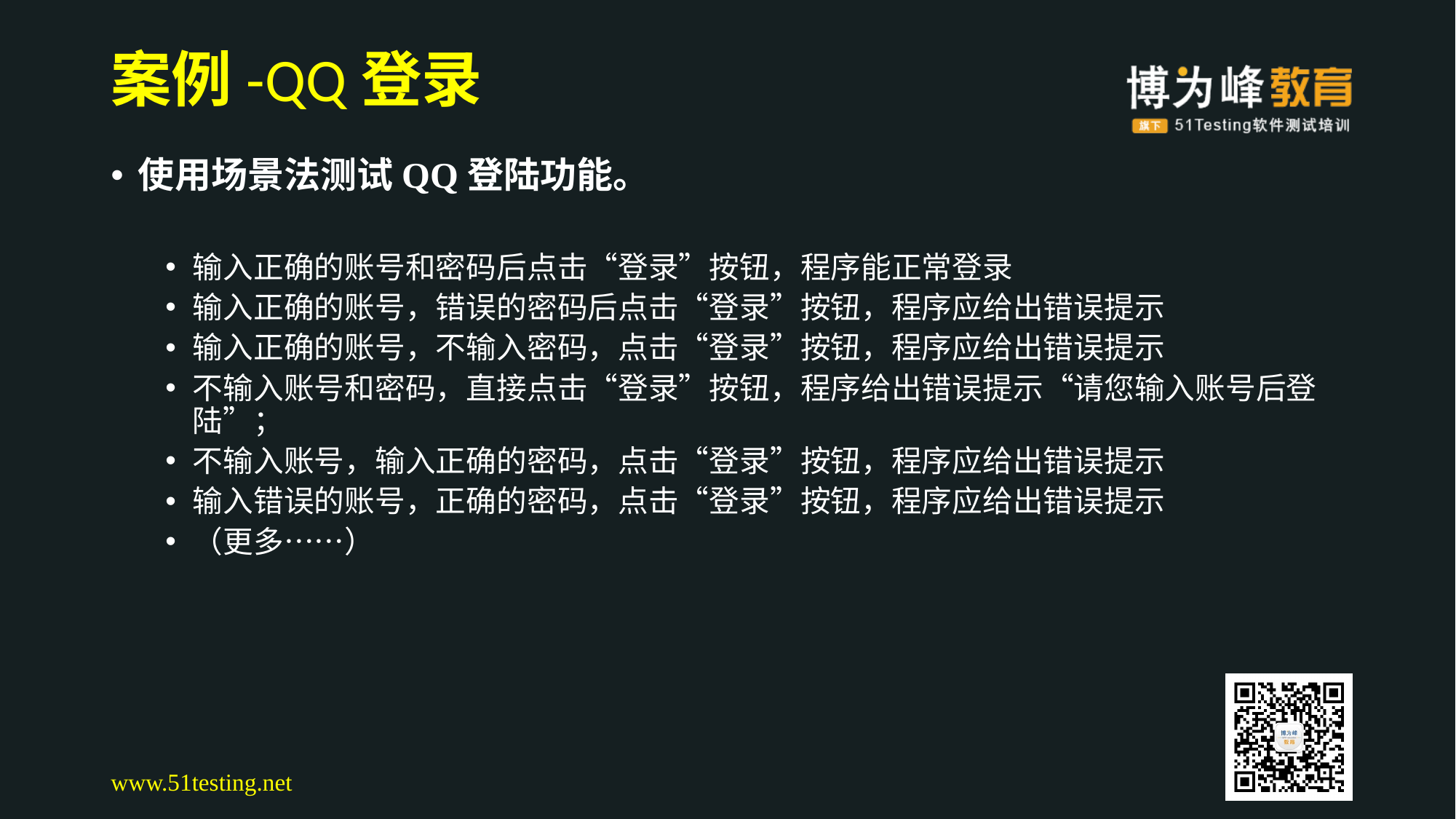

# 案例-QQ登录
使用场景法测试QQ登陆功能。

输入正确的账号和密码后点击“登录”按钮，程序能正常登录
输入正确的账号，错误的密码后点击“登录”按钮，程序应给出错误提示
输入正确的账号，不输入密码，点击“登录”按钮，程序应给出错误提示
不输入账号和密码，直接点击“登录”按钮，程序给出错误提示“请您输入账号后登陆”；
不输入账号，输入正确的密码，点击“登录”按钮，程序应给出错误提示
输入错误的账号，正确的密码，点击“登录”按钮，程序应给出错误提示
（更多……）

www.51testing.net